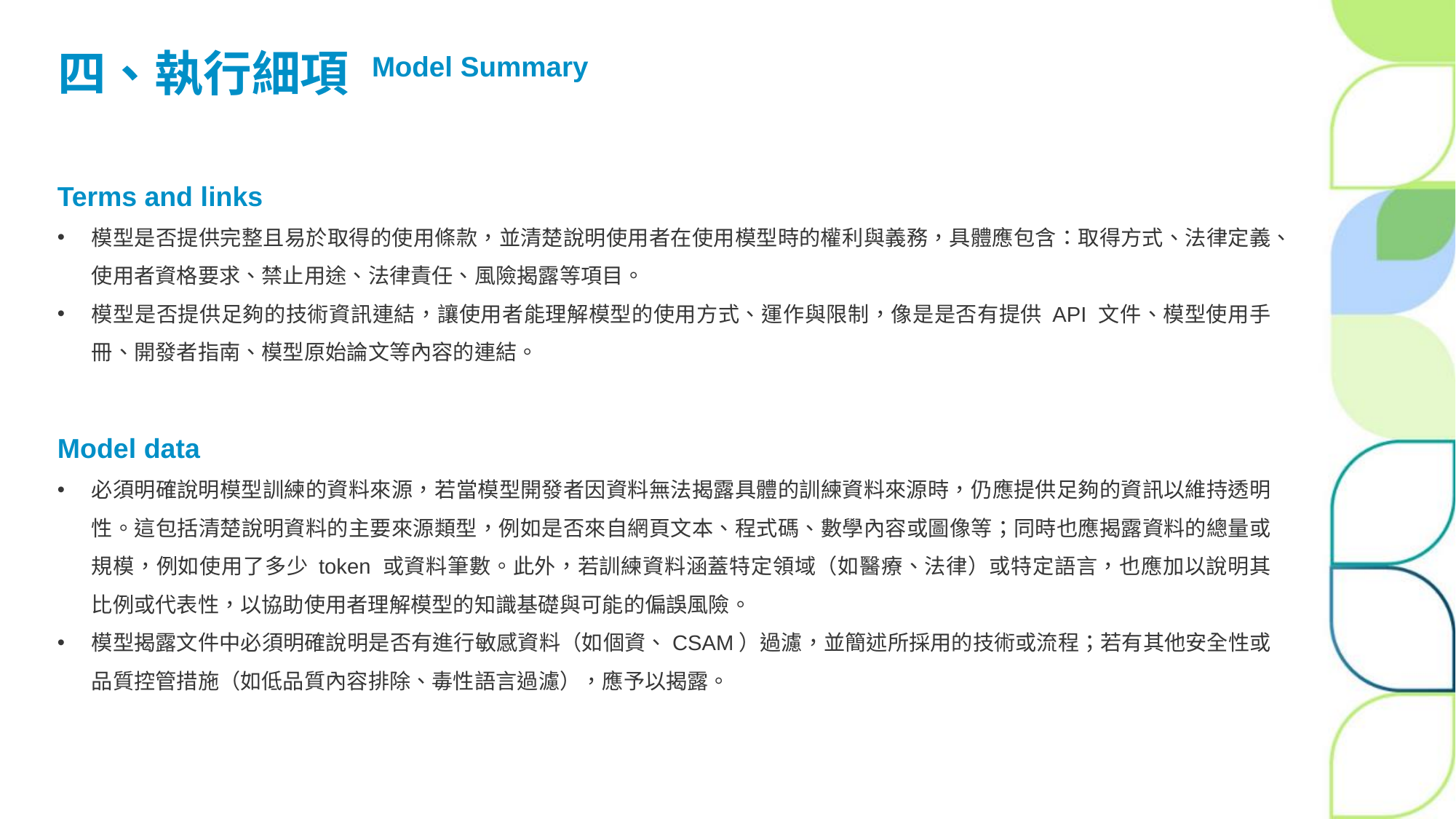

四、執行細項 Model Summary
Terms and links
模型是否提供完整且易於取得的使用條款，並清楚說明使用者在使用模型時的權利與義務，具體應包含：取得方式、法律定義、使用者資格要求、禁止用途、法律責任、風險揭露等項目。
模型是否提供足夠的技術資訊連結，讓使用者能理解模型的使用方式、運作與限制，像是是否有提供 API 文件、模型使用手冊、開發者指南、模型原始論文等內容的連結。
Model data
必須明確說明模型訓練的資料來源，若當模型開發者因資料無法揭露具體的訓練資料來源時，仍應提供足夠的資訊以維持透明性。這包括清楚說明資料的主要來源類型，例如是否來自網頁文本、程式碼、數學內容或圖像等；同時也應揭露資料的總量或規模，例如使用了多少 token 或資料筆數。此外，若訓練資料涵蓋特定領域（如醫療、法律）或特定語言，也應加以說明其比例或代表性，以協助使用者理解模型的知識基礎與可能的偏誤風險。
模型揭露文件中必須明確說明是否有進行敏感資料（如個資、CSAM）過濾，並簡述所採用的技術或流程；若有其他安全性或品質控管措施（如低品質內容排除、毒性語言過濾），應予以揭露。